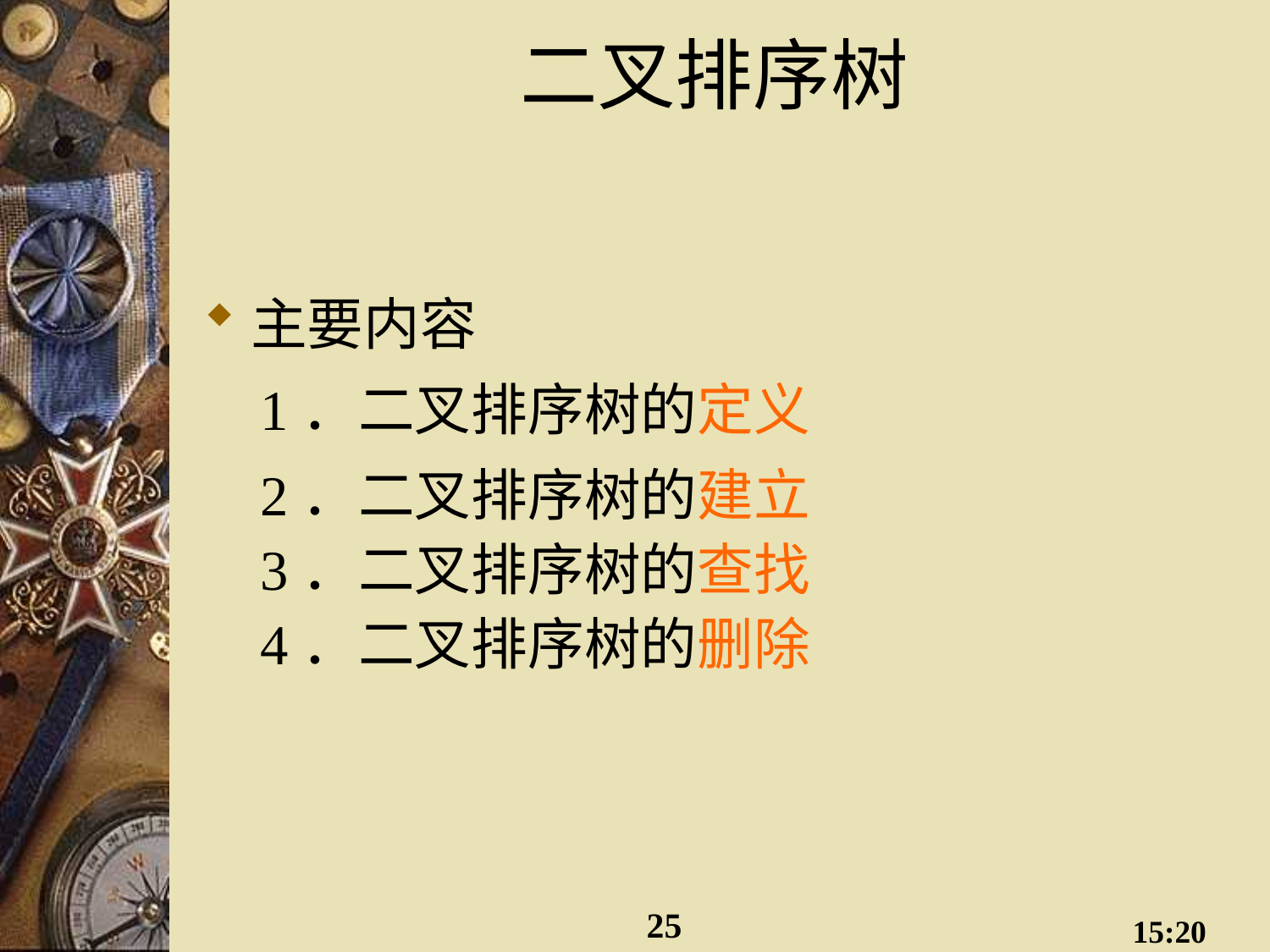

# 二叉排序树
主要内容
    1．二叉排序树的定义
    2．二叉排序树的建立
    3．二叉排序树的查找
    4．二叉排序树的删除